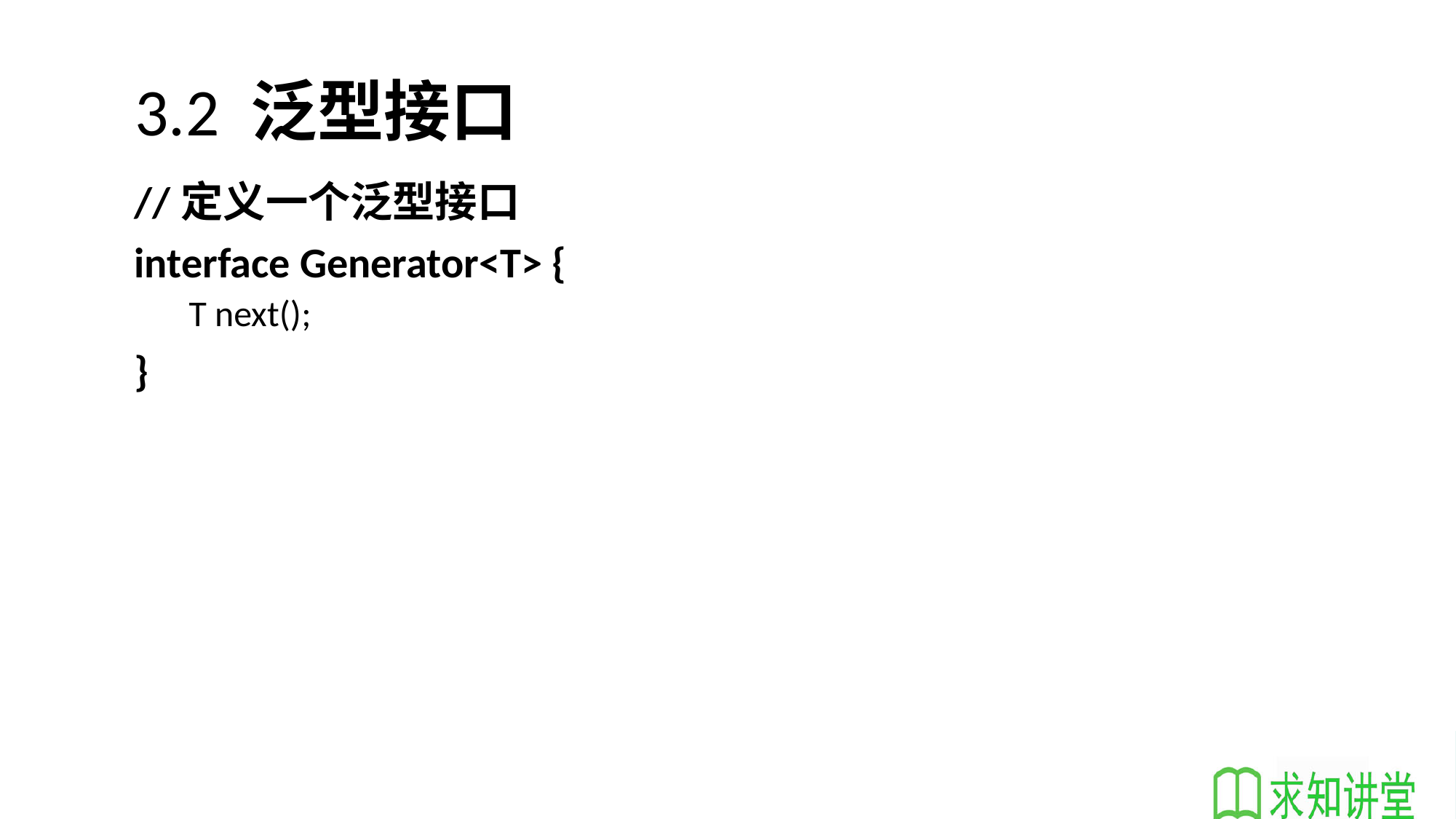

# 3.2 泛型接口
//定义一个泛型接口
interface Generator<T> {
T next();
}